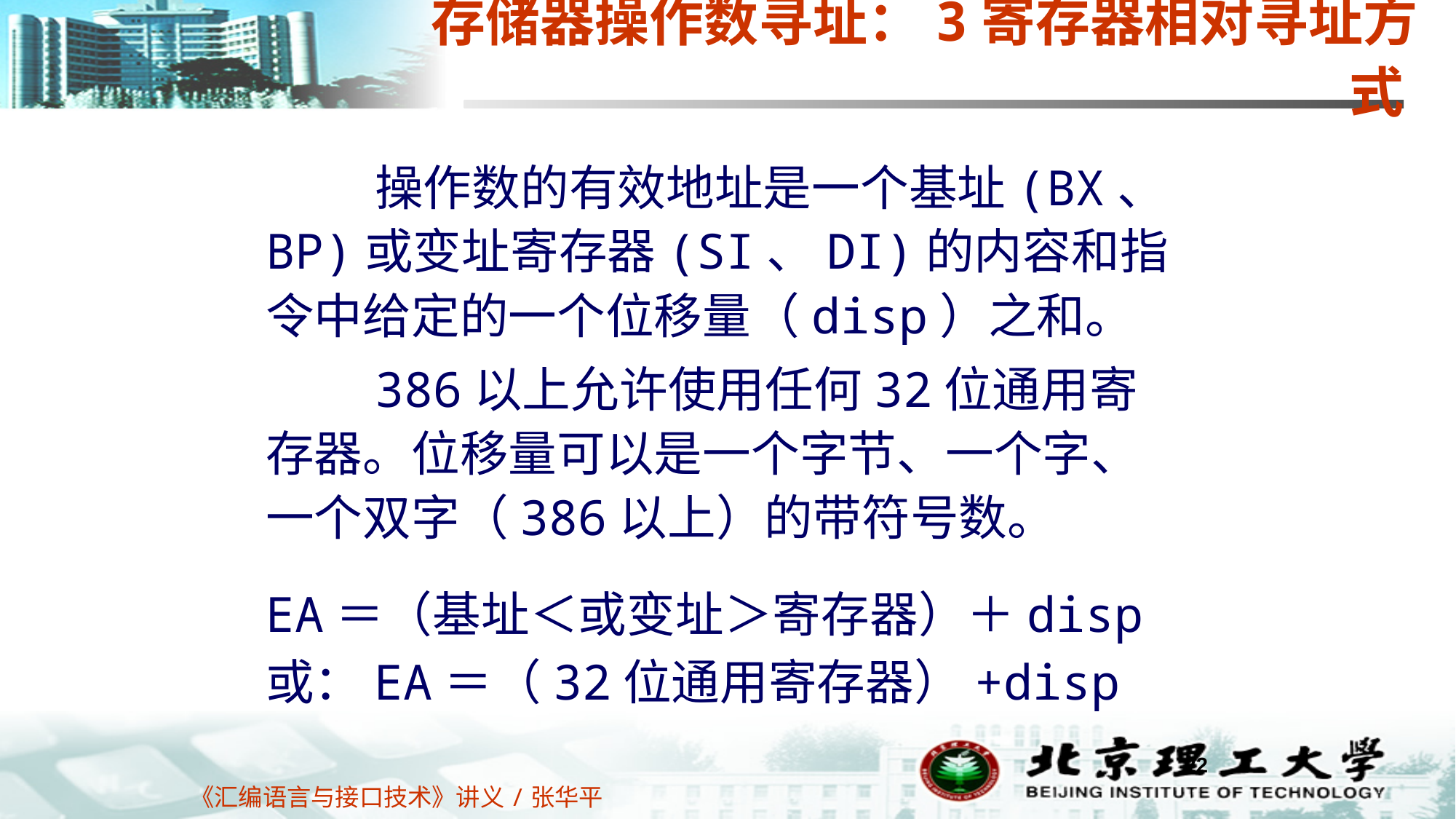

存储器操作数寻址：3寄存器相对寻址方式
	操作数的有效地址是一个基址(BX、BP)或变址寄存器(SI、DI)的内容和指令中给定的一个位移量（disp）之和。
	386以上允许使用任何32位通用寄存器。位移量可以是一个字节、一个字、一个双字（386以上）的带符号数。
EA＝（基址＜或变址＞寄存器）＋disp
或：EA＝（32位通用寄存器）+disp
22